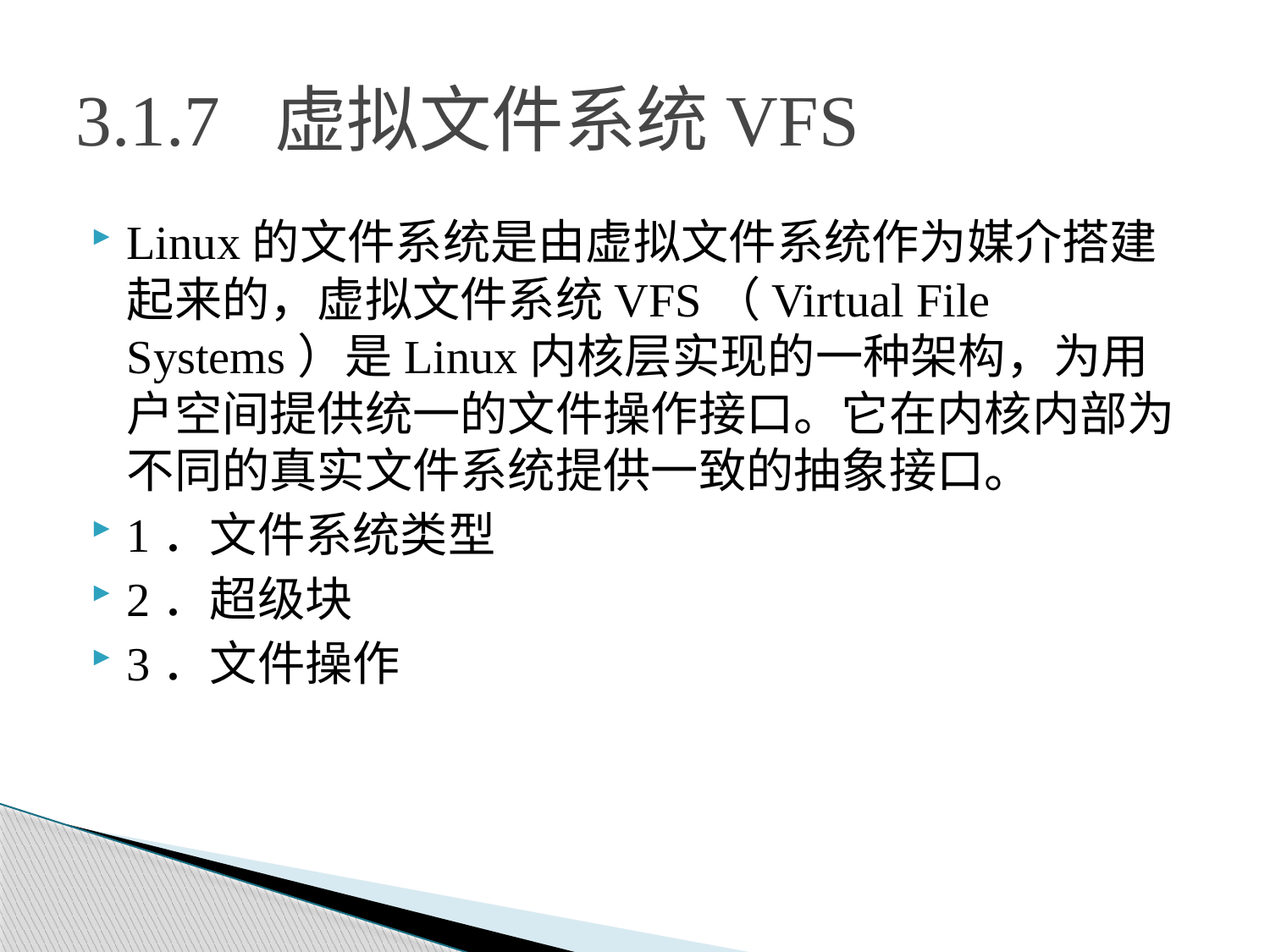

# 3.1.7  虚拟文件系统VFS
Linux的文件系统是由虚拟文件系统作为媒介搭建起来的，虚拟文件系统VFS（Virtual File Systems）是Linux内核层实现的一种架构，为用户空间提供统一的文件操作接口。它在内核内部为不同的真实文件系统提供一致的抽象接口。
1．文件系统类型
2．超级块
3．文件操作